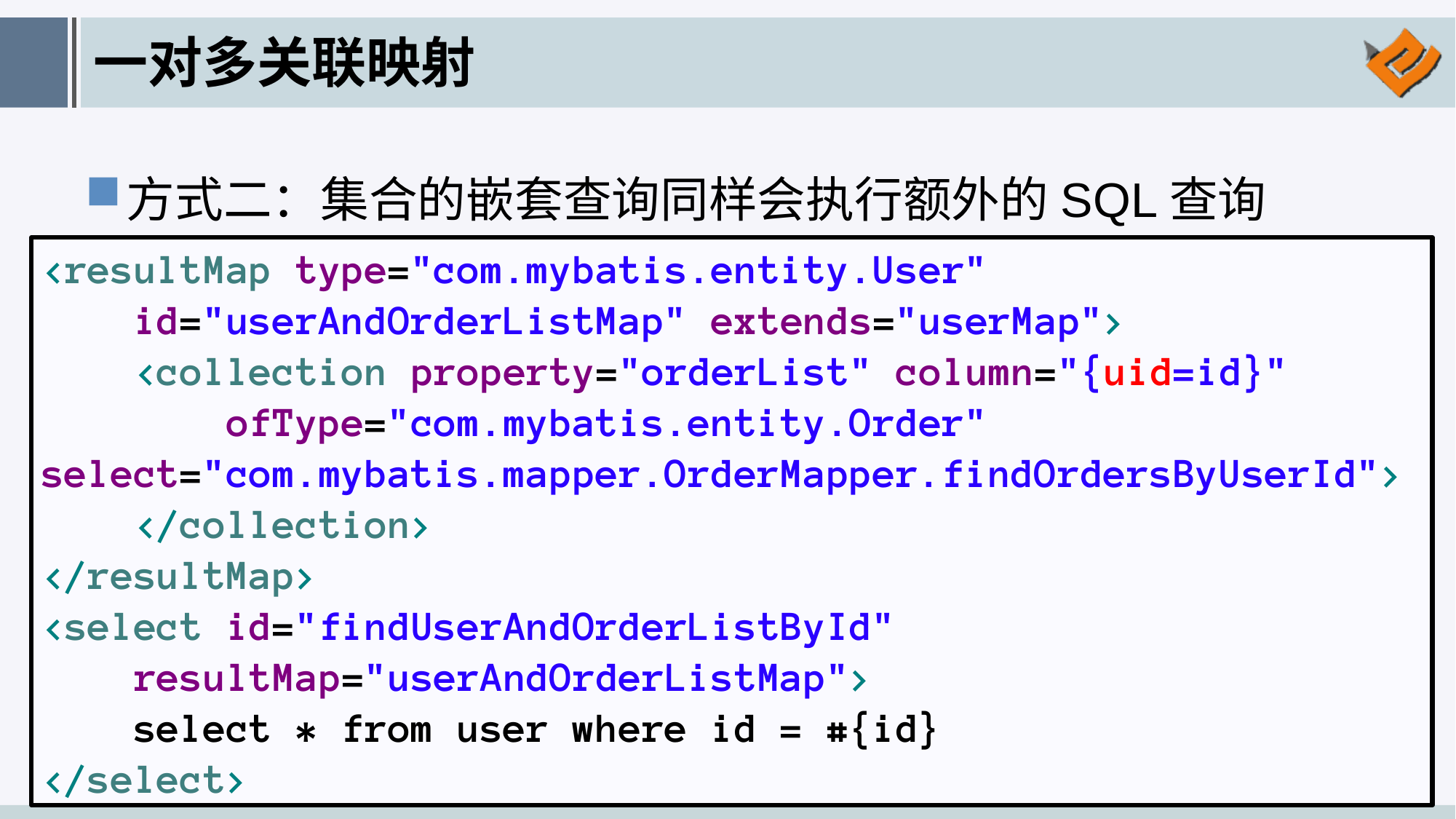

# 一对多关联映射
方式二：集合的嵌套查询同样会执行额外的SQL查询
<resultMap type="com.mybatis.entity.User"
    id="userAndOrderListMap" extends="userMap">
    <collection property="orderList" column="{uid=id}"
        ofType="com.mybatis.entity.Order"       select="com.mybatis.mapper.OrderMapper.findOrdersByUserId">
    </collection>
</resultMap>
<select id="findUserAndOrderListById"
    resultMap="userAndOrderListMap">
    select * from user where id = #{id}
</select>